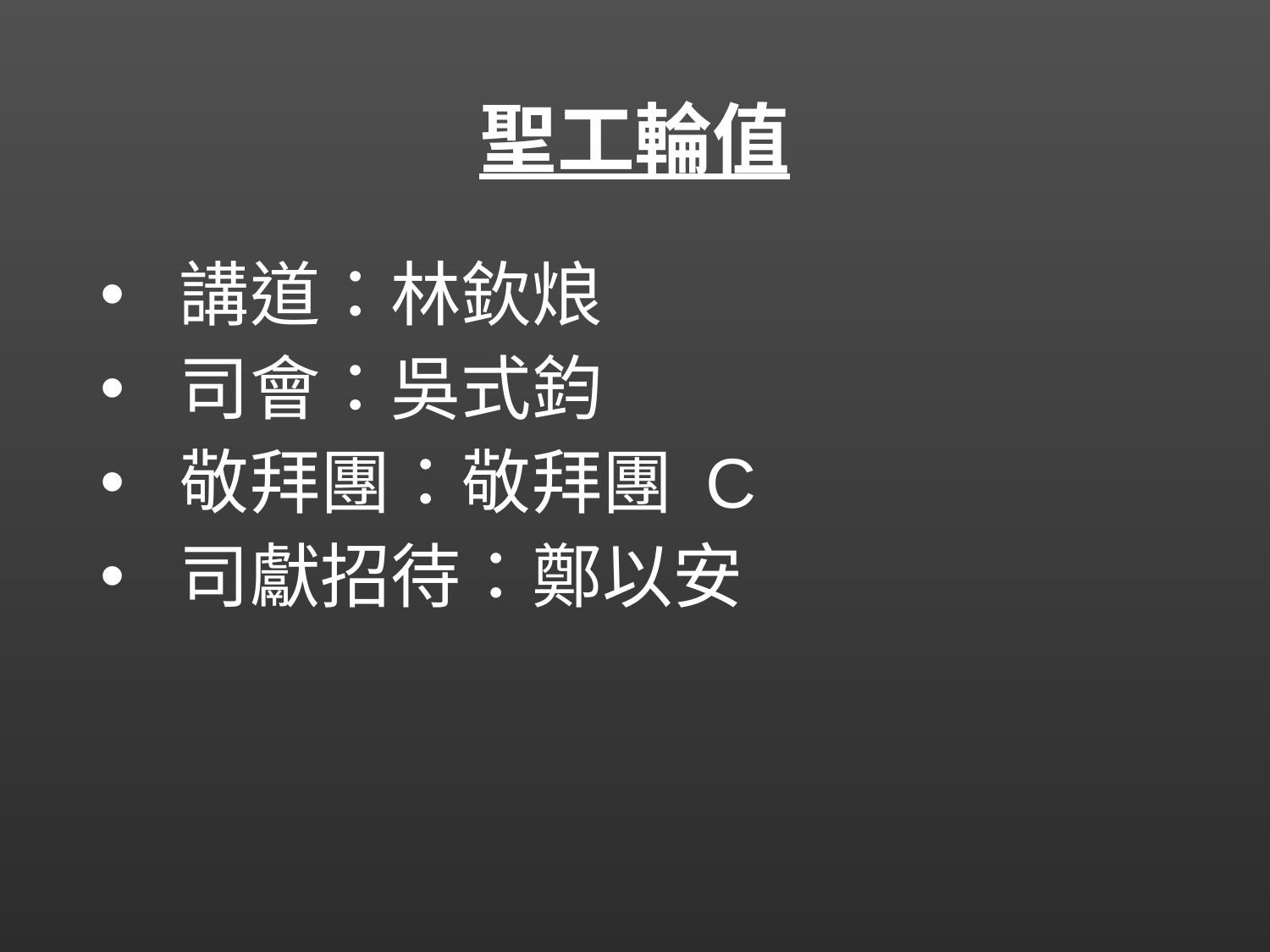

# 聖工輪值
講道：林欽烺
司會：吳式鈞
敬拜團：敬拜團 C
司獻招待：鄭以安